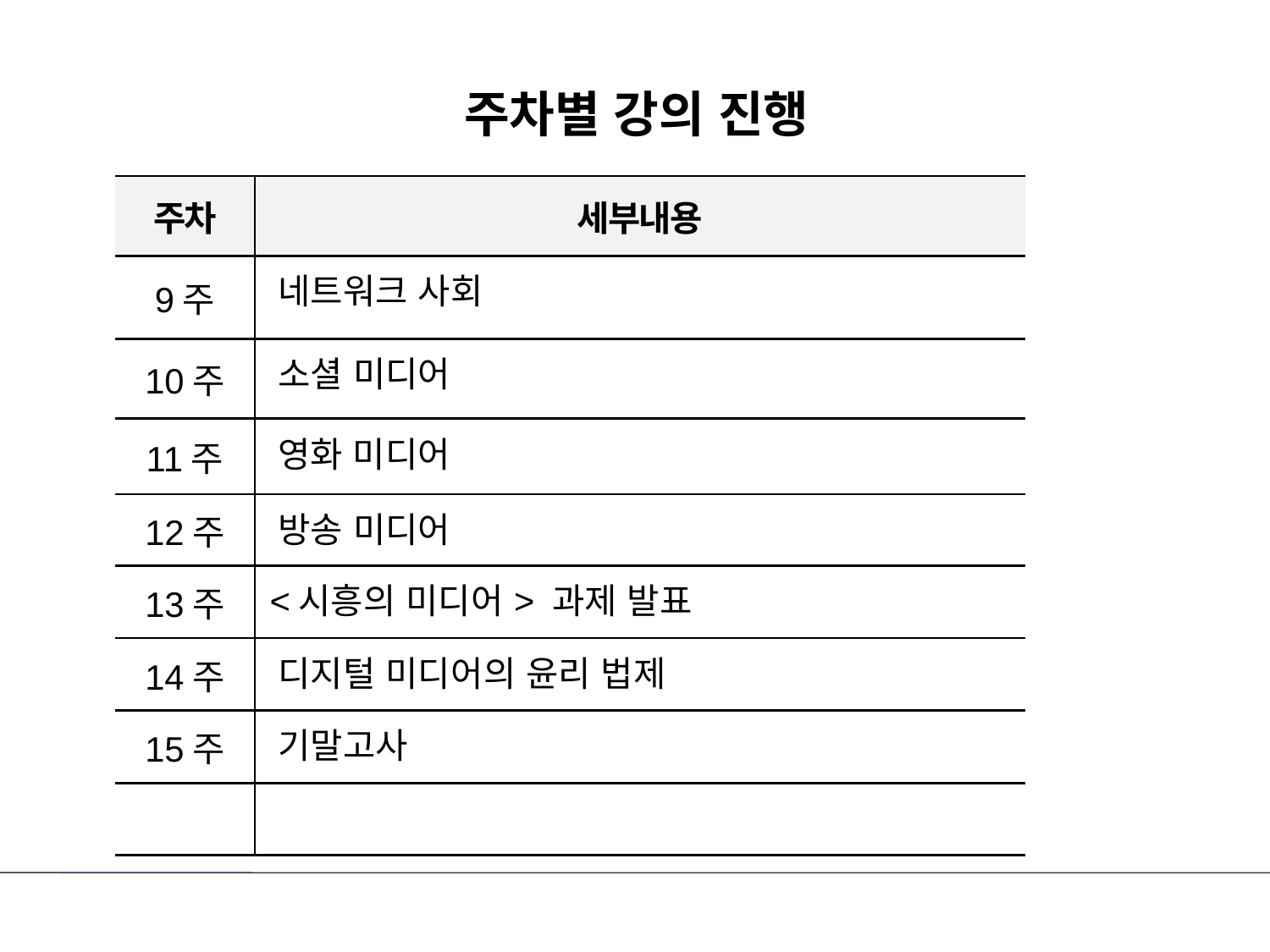

# 주차별 강의 진행
| 주차 | 세부내용 |
| --- | --- |
| 9주 | 네트워크 사회 |
| 10주 | 소셜 미디어 |
| 11주 | 영화 미디어 |
| 12주 | 방송 미디어 |
| 13주 | <시흥의 미디어> 과제 발표 |
| 14주 | 디지털 미디어의 윤리 법제 |
| 15주 | 기말고사 |
|  |  |